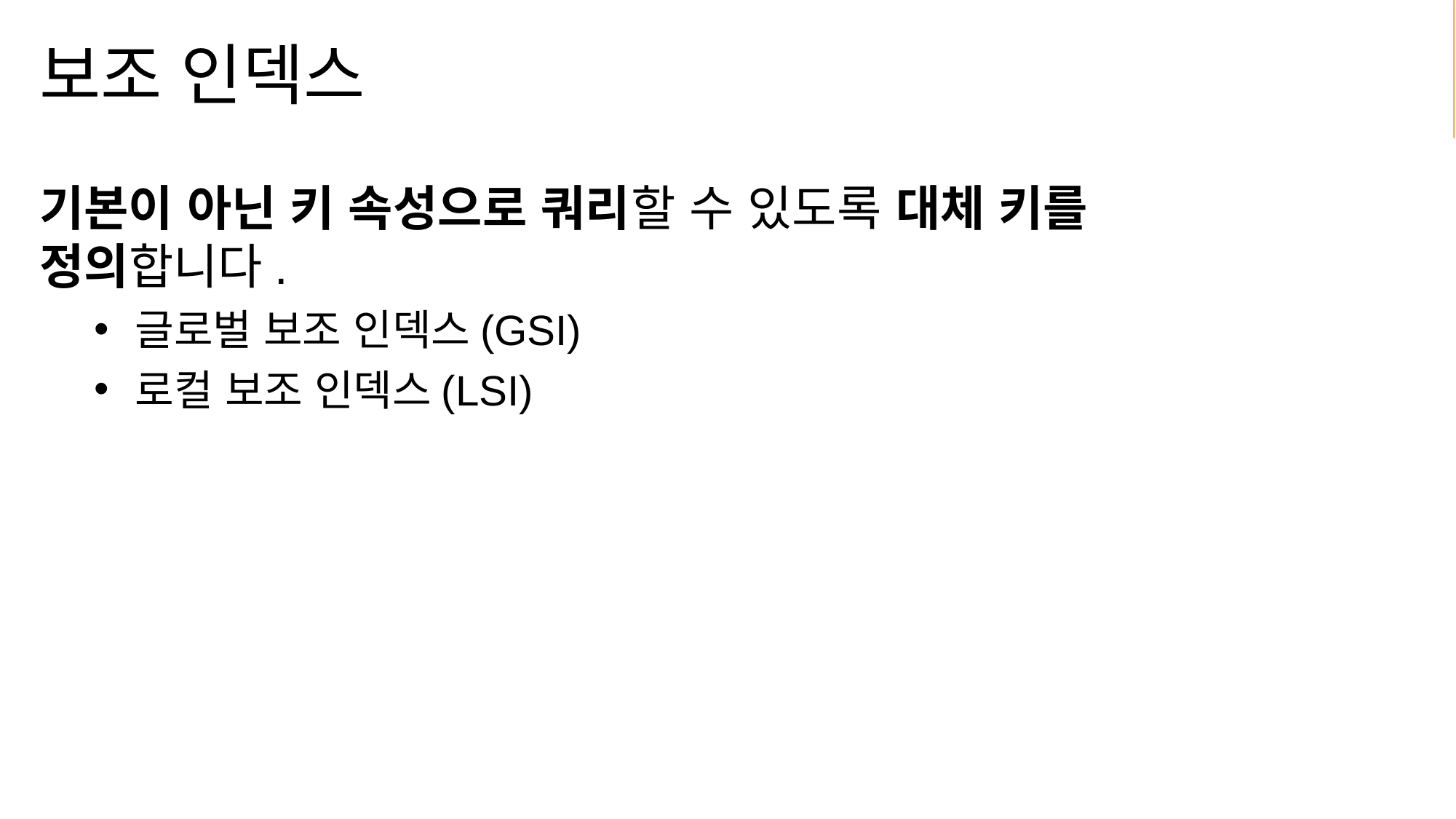

# 보조 인덱스
기본이 아닌 키 속성으로 쿼리할 수 있도록 대체 키를 정의합니다.
글로벌 보조 인덱스(GSI)
로컬 보조 인덱스(LSI)